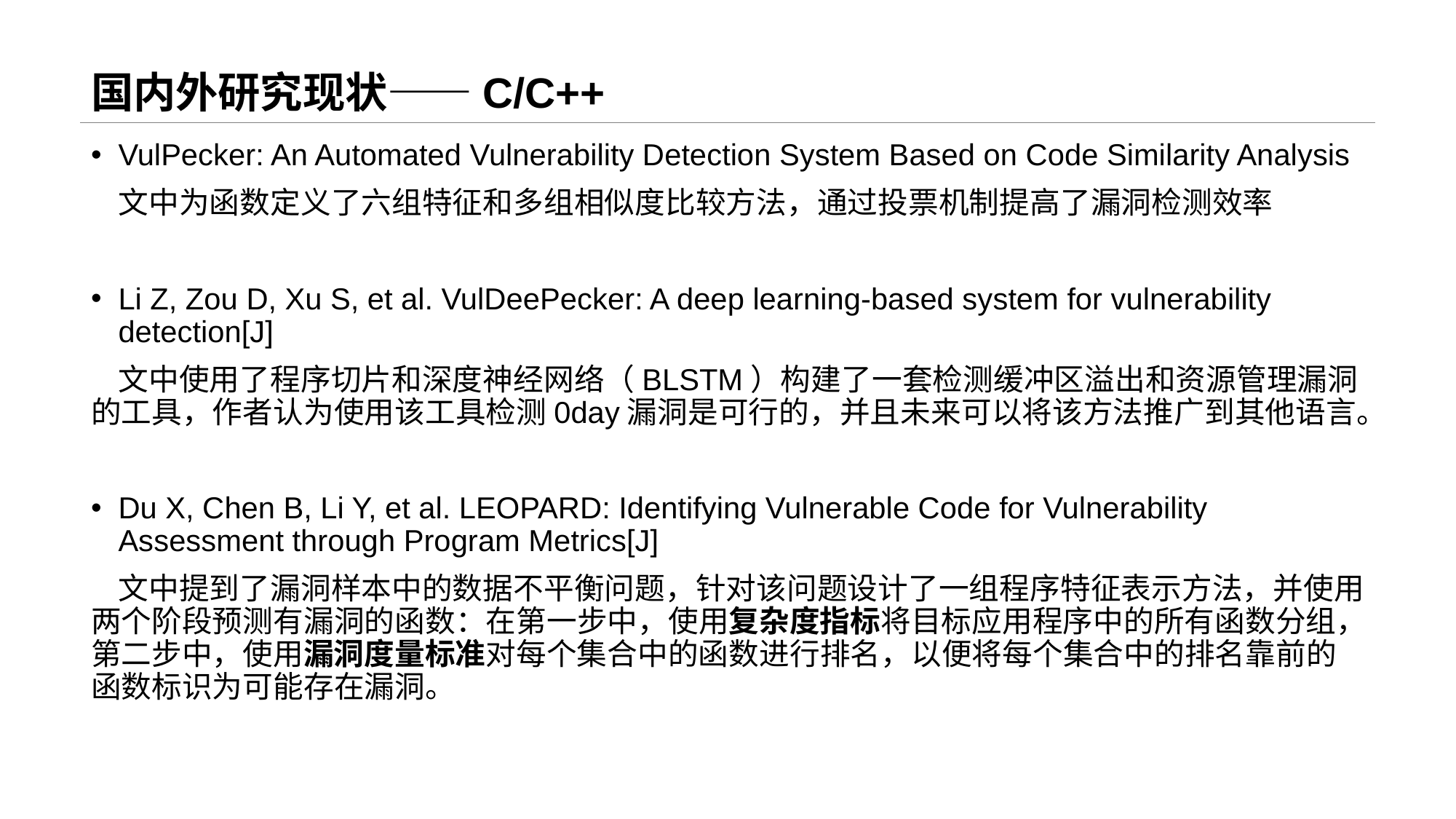

# 国内外研究现状——C/C++
VulPecker: An Automated Vulnerability Detection System Based on Code Similarity Analysis
   文中为函数定义了六组特征和多组相似度比较方法，通过投票机制提高了漏洞检测效率

Li Z, Zou D, Xu S, et al. VulDeePecker: A deep learning-based system for vulnerability detection[J]
   文中使用了程序切片和深度神经网络（BLSTM）构建了一套检测缓冲区溢出和资源管理漏洞的工具，作者认为使用该工具检测0day漏洞是可行的，并且未来可以将该方法推广到其他语言。

Du X, Chen B, Li Y, et al. LEOPARD: Identifying Vulnerable Code for Vulnerability Assessment through Program Metrics[J]
   文中提到了漏洞样本中的数据不平衡问题，针对该问题设计了一组程序特征表示方法，并使用两个阶段预测有漏洞的函数：在第一步中，使用复杂度指标将目标应用程序中的所有函数分组，第二步中，使用漏洞度量标准对每个集合中的函数进行排名，以便将每个集合中的排名靠前的函数标识为可能存在漏洞。